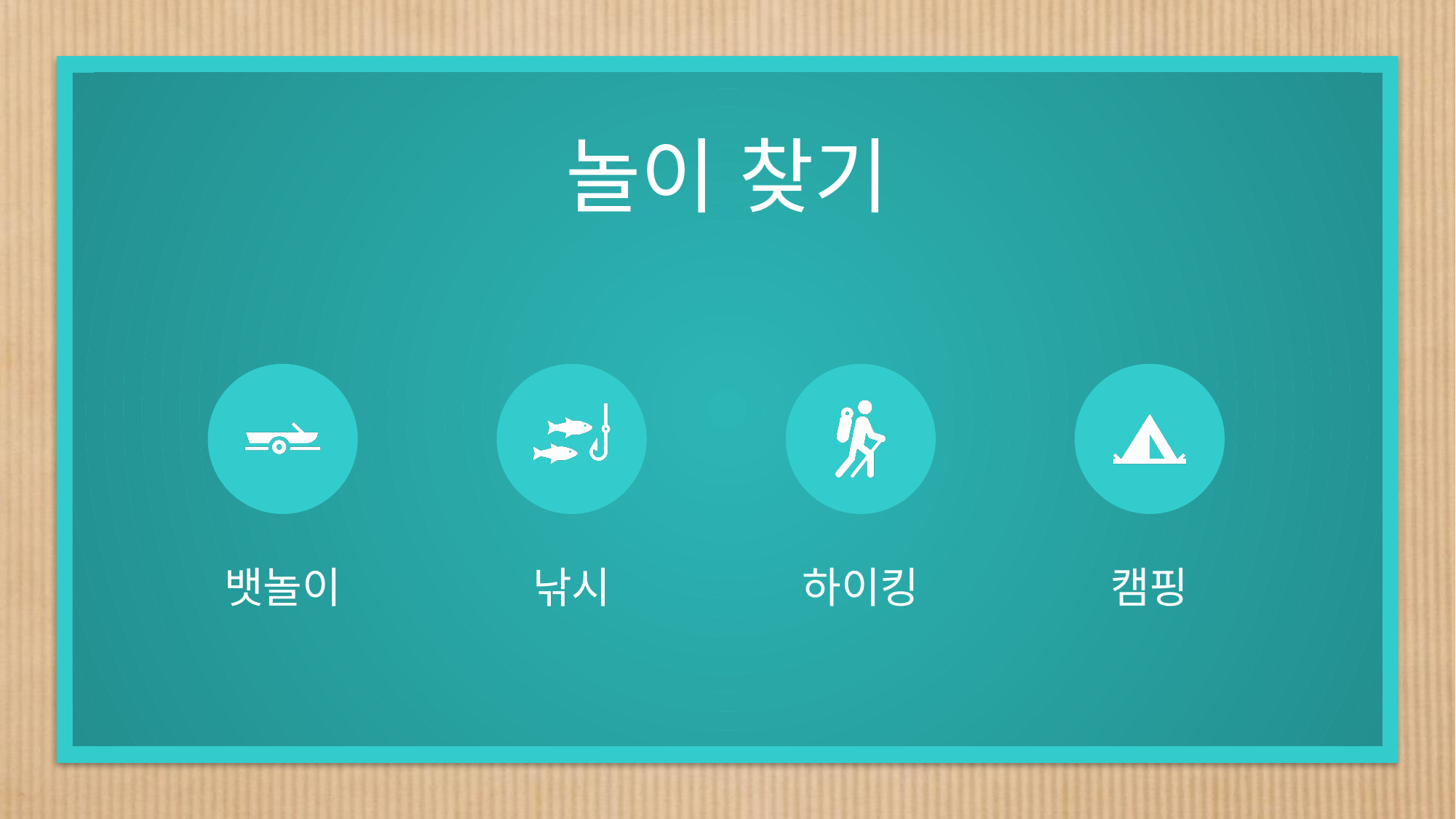

# 놀이 찾기
뱃놀이
낚시
하이킹
캠핑